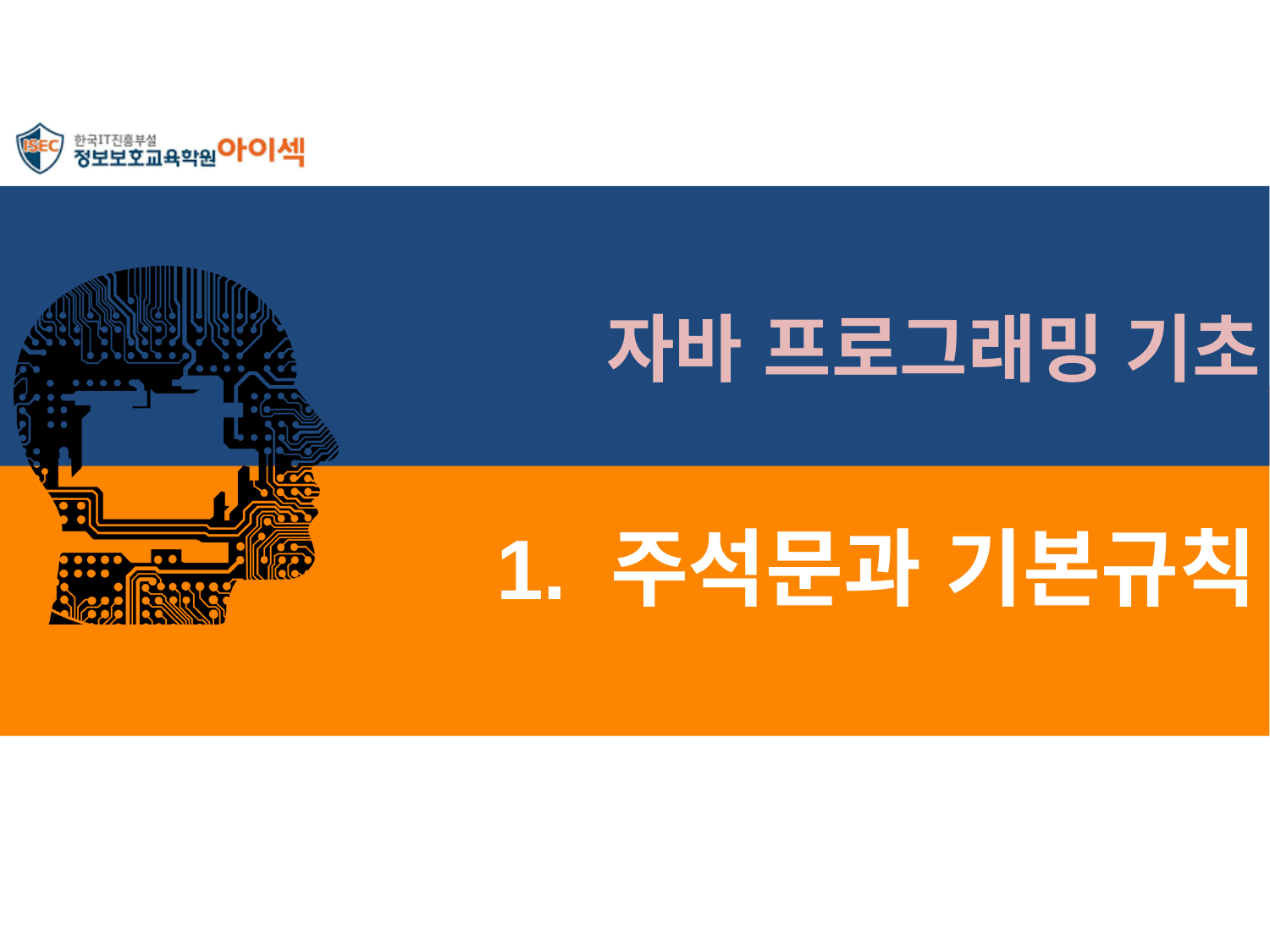

자바 프로그래밍 기초
# 1. 주석문과 기본규칙